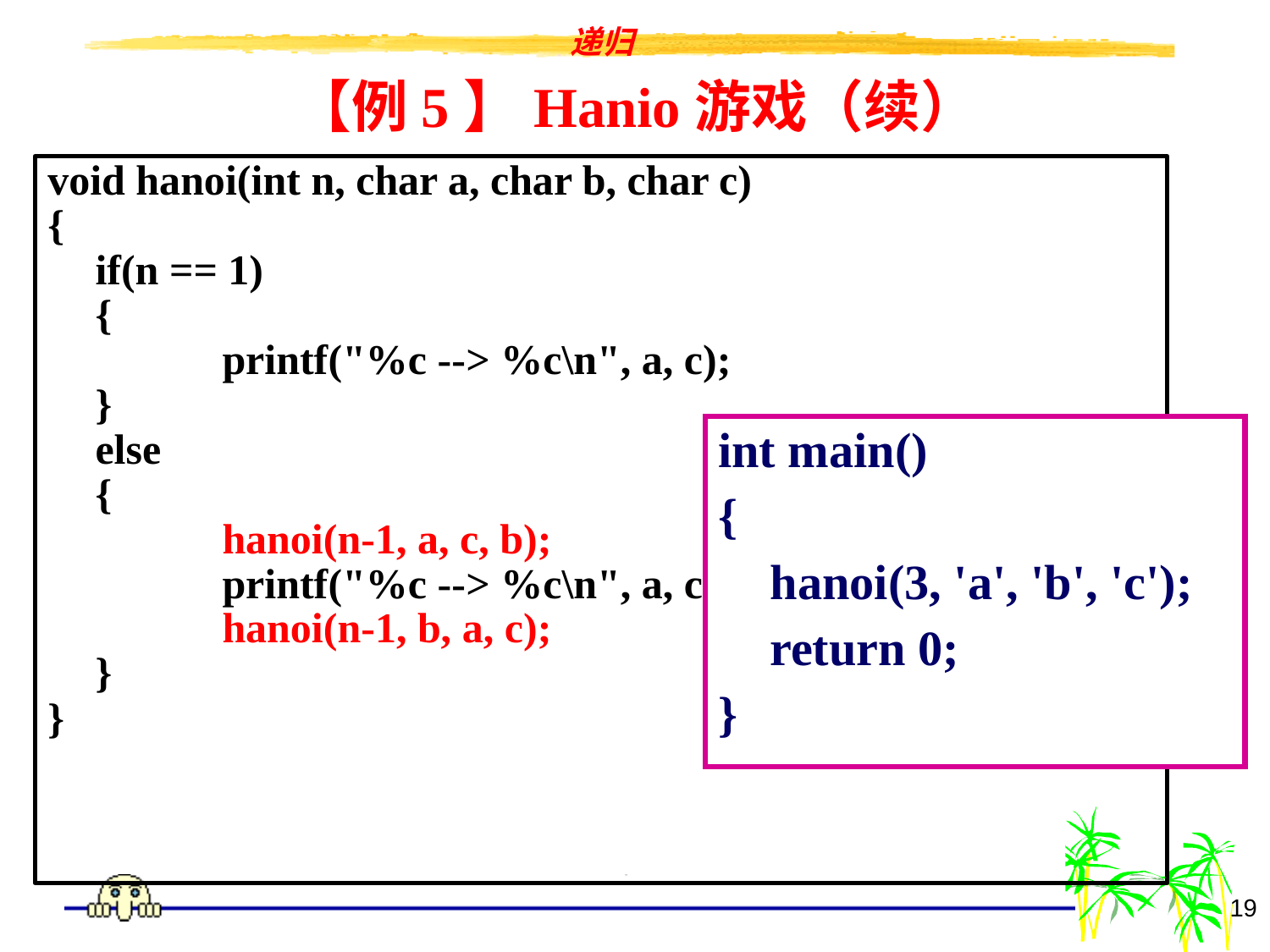

# 【例5】Hanio游戏（续）
void hanoi(int n, char a, char b, char c)
{
	if(n == 1)
	{
		printf("%c --> %c\n", a, c);
	}
	else
	{
		hanoi(n-1, a, c, b);
		printf("%c --> %c\n", a, c);
		hanoi(n-1, b, a, c);
	}
}
int main()
{
	hanoi(3, 'a', 'b', 'c');
	return 0;
}
19